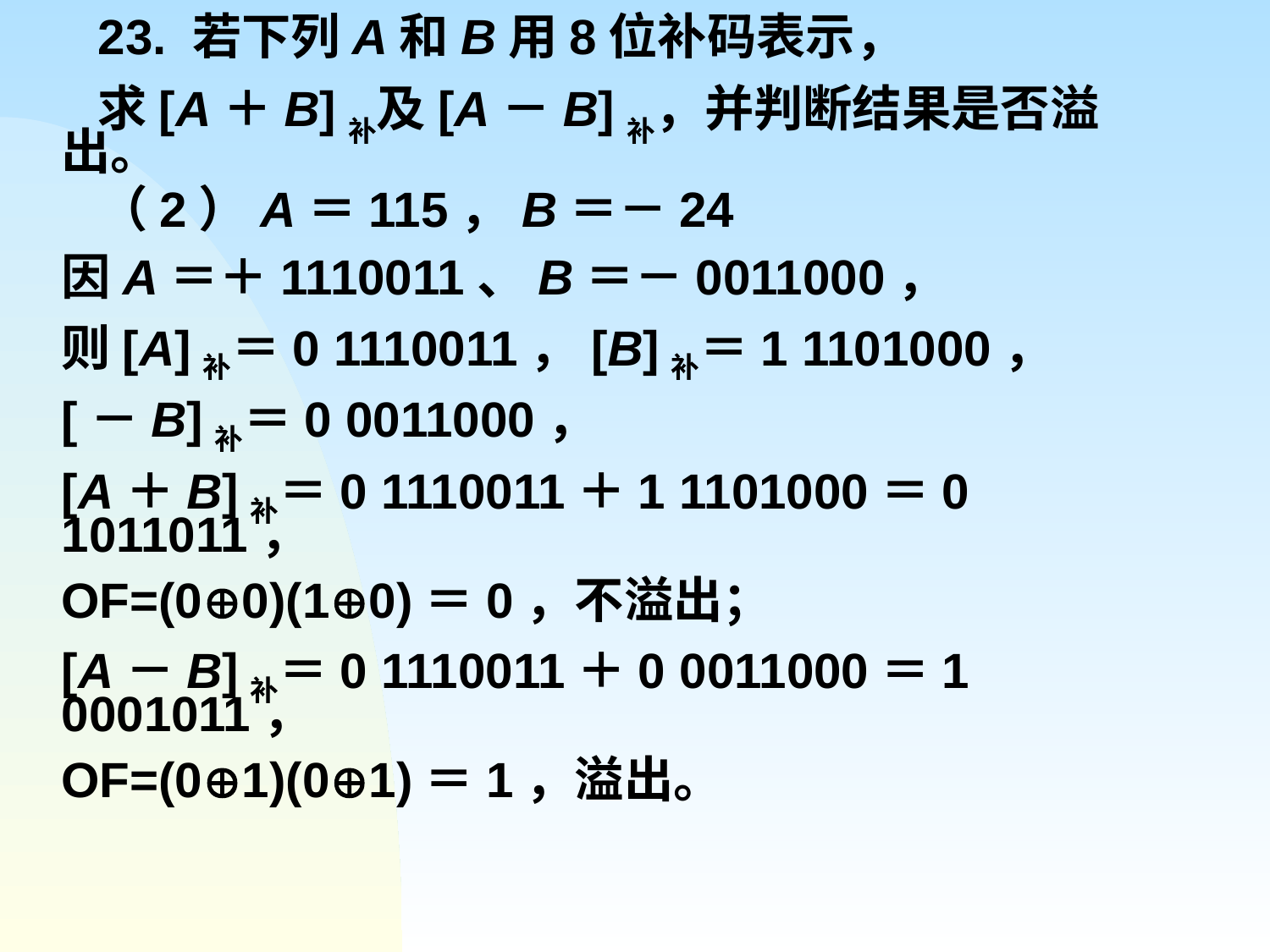

23. 若下列A和B用8位补码表示，
求[A＋B]补及[A－B]补，并判断结果是否溢出。
（2）A＝115，B＝－24
因A＝＋1110011、B＝－0011000，
则[A]补＝0 1110011，[B]补＝1 1101000，
[－B]补＝0 0011000，
[A＋B]补＝0 1110011＋1 1101000＝0 1011011，
OF=(0⊕0)(1⊕0)＝0，不溢出；
[A－B]补＝0 1110011＋0 0011000＝1 0001011，
OF=(0⊕1)(0⊕1)＝1，溢出。

127